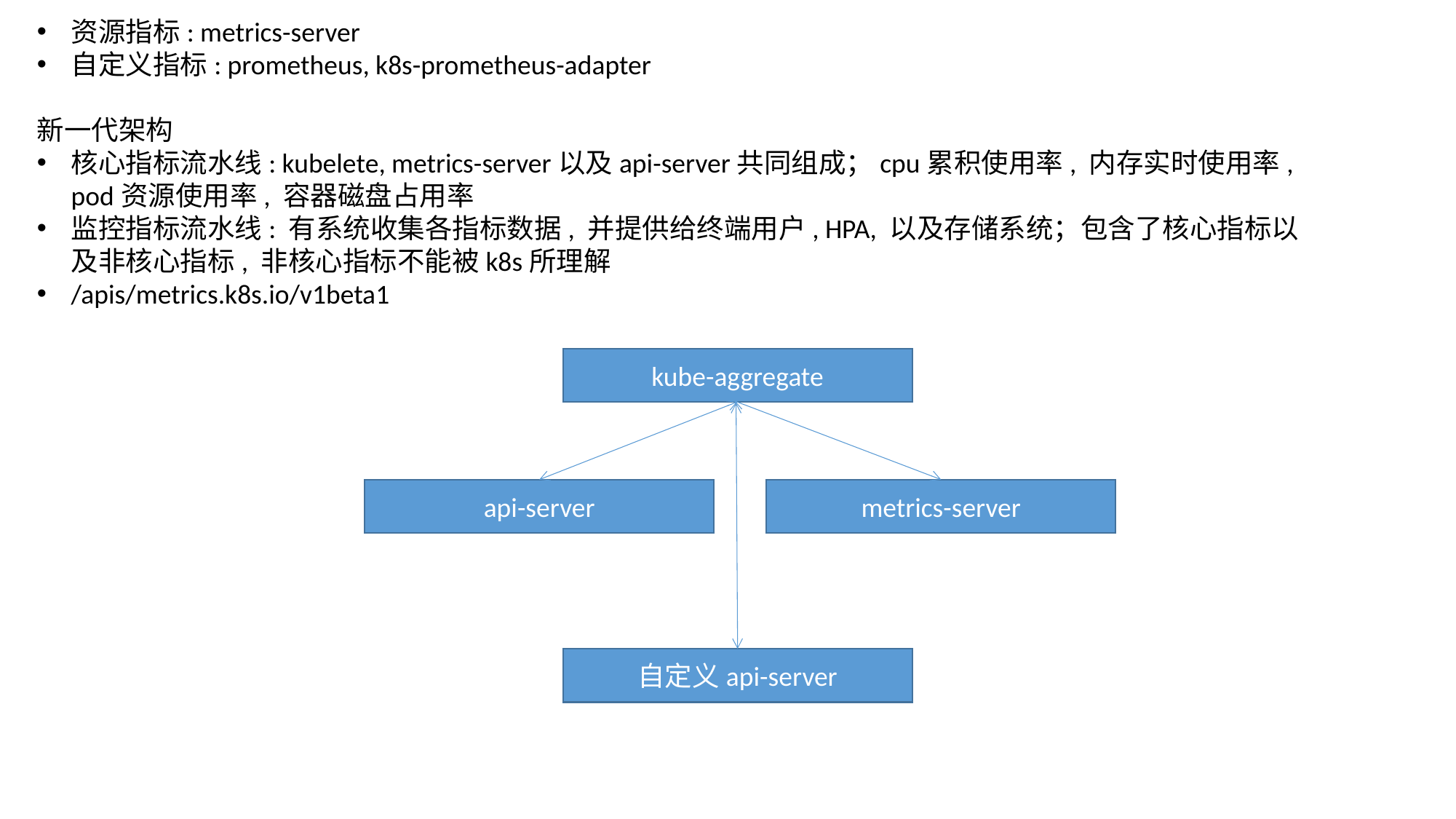

资源指标: metrics-server
自定义指标: prometheus, k8s-prometheus-adapter

新一代架构
核心指标流水线: kubelete, metrics-server以及api-server共同组成；cpu累积使用率, 内存实时使用率, pod资源使用率, 容器磁盘占用率
监控指标流水线: 有系统收集各指标数据, 并提供给终端用户, HPA, 以及存储系统；包含了核心指标以及非核心指标, 非核心指标不能被k8s所理解
/apis/metrics.k8s.io/v1beta1
kube-aggregate
api-server
metrics-server
自定义api-server